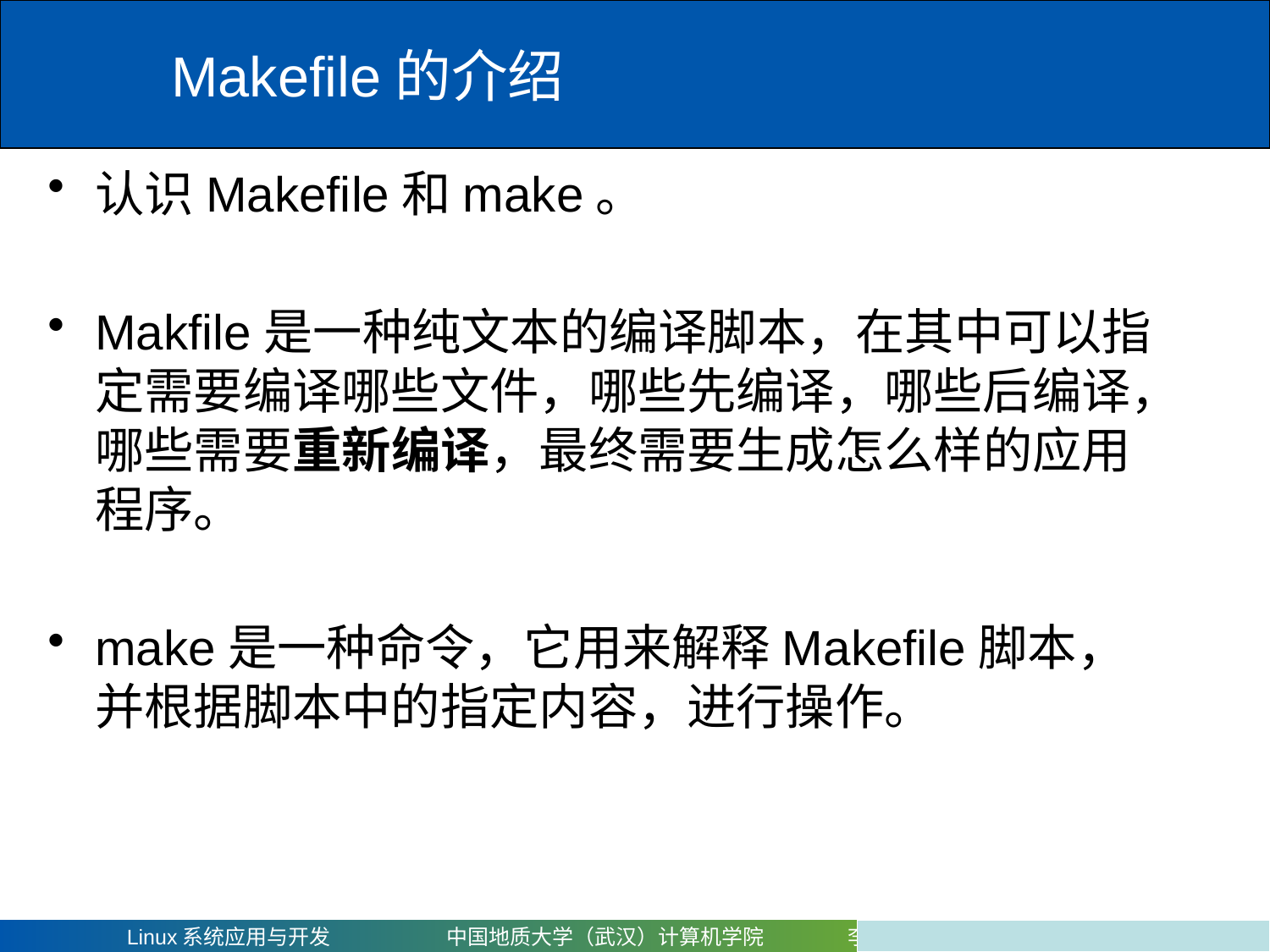

Makefile的介绍
认识Makefile和make。

Makfile是一种纯文本的编译脚本，在其中可以指定需要编译哪些文件，哪些先编译，哪些后编译，哪些需要重新编译，最终需要生成怎么样的应用程序。

make是一种命令，它用来解释Makefile脚本，并根据脚本中的指定内容，进行操作。